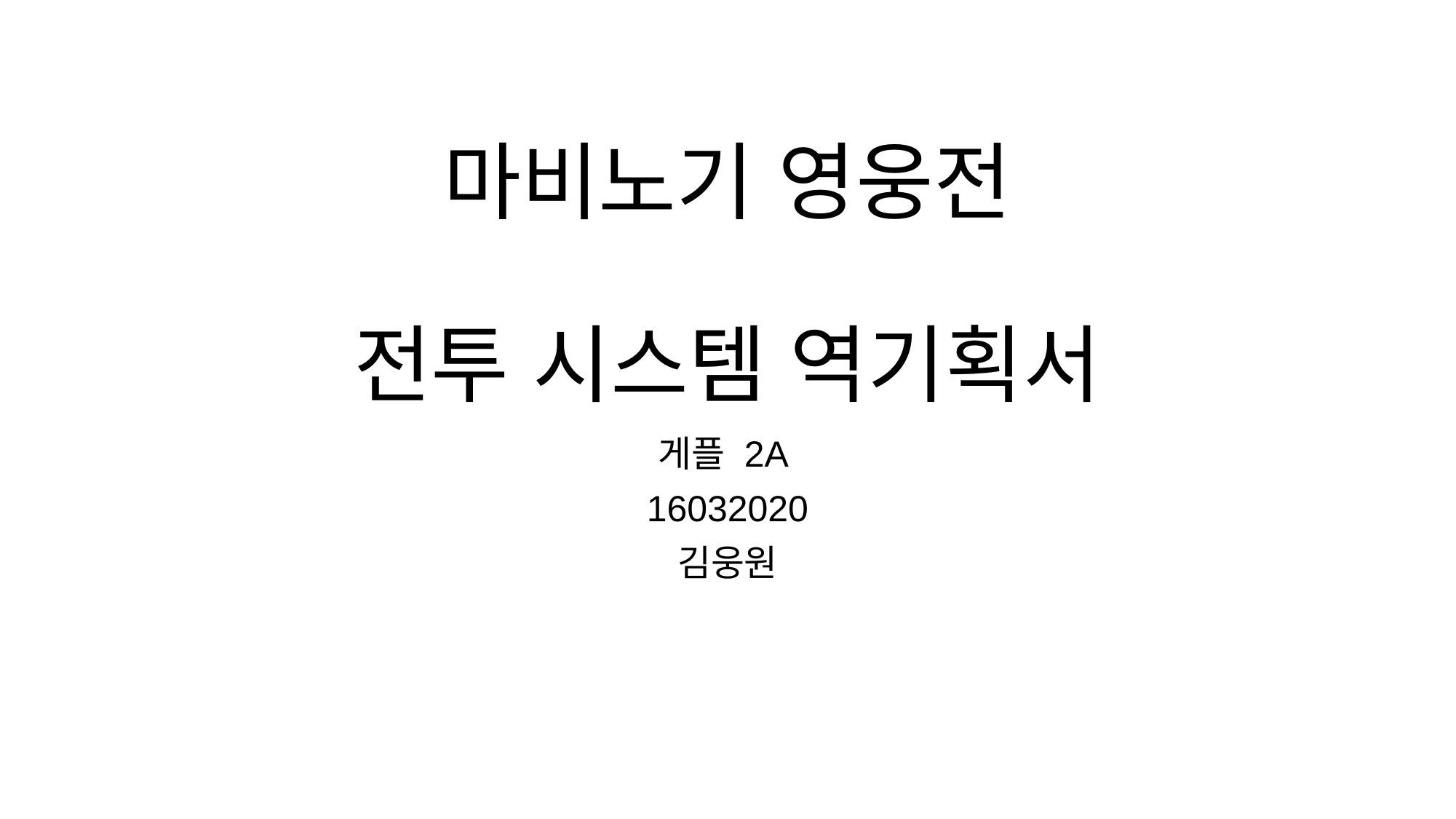

# 마비노기 영웅전 전투 시스템 역기획서
게플 2A
16032020
김웅원